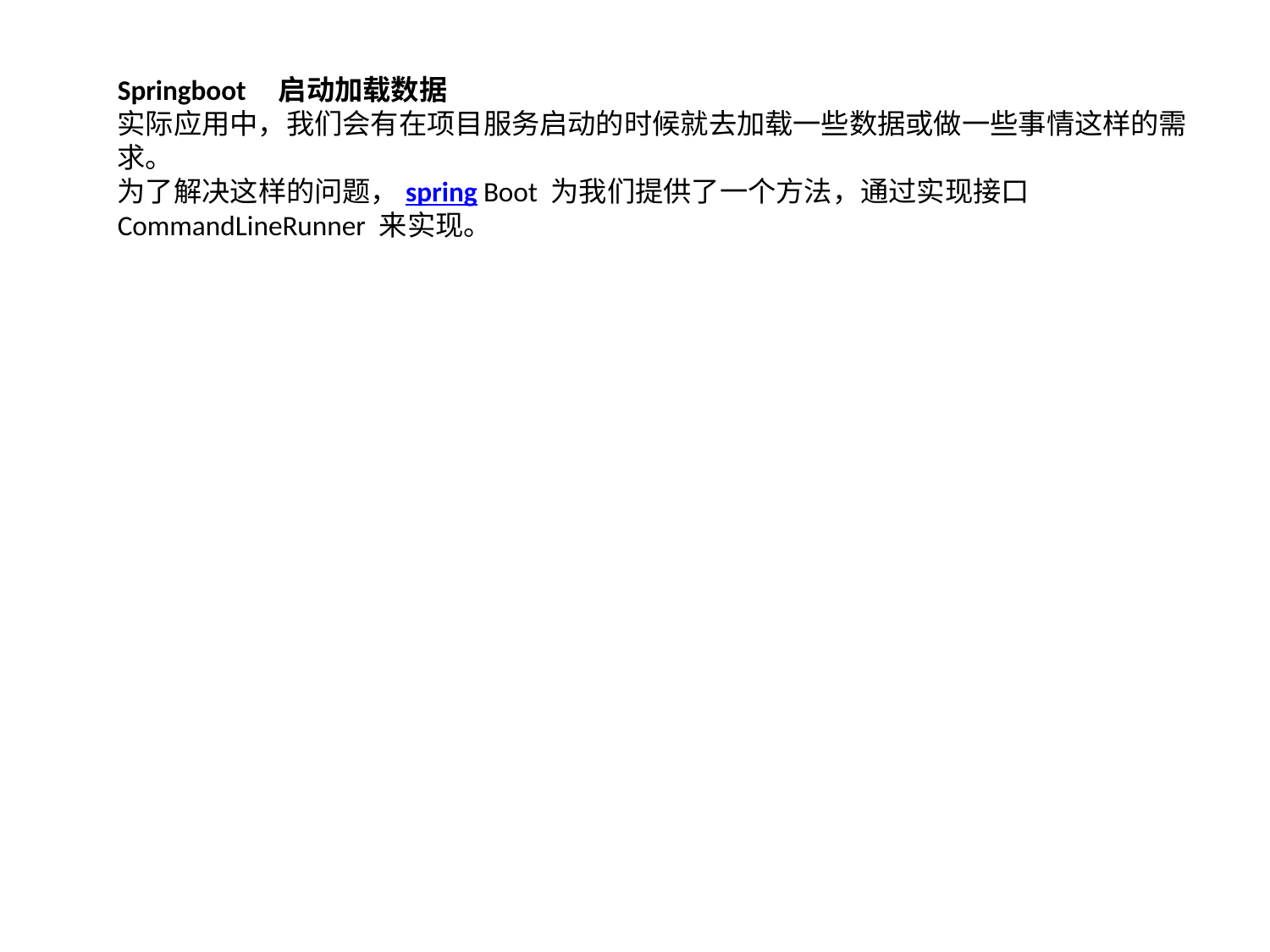

Springboot    启动加载数据
实际应用中，我们会有在项目服务启动的时候就去加载一些数据或做一些事情这样的需求。 
为了解决这样的问题，spring Boot 为我们提供了一个方法，通过实现接口 CommandLineRunner 来实现。